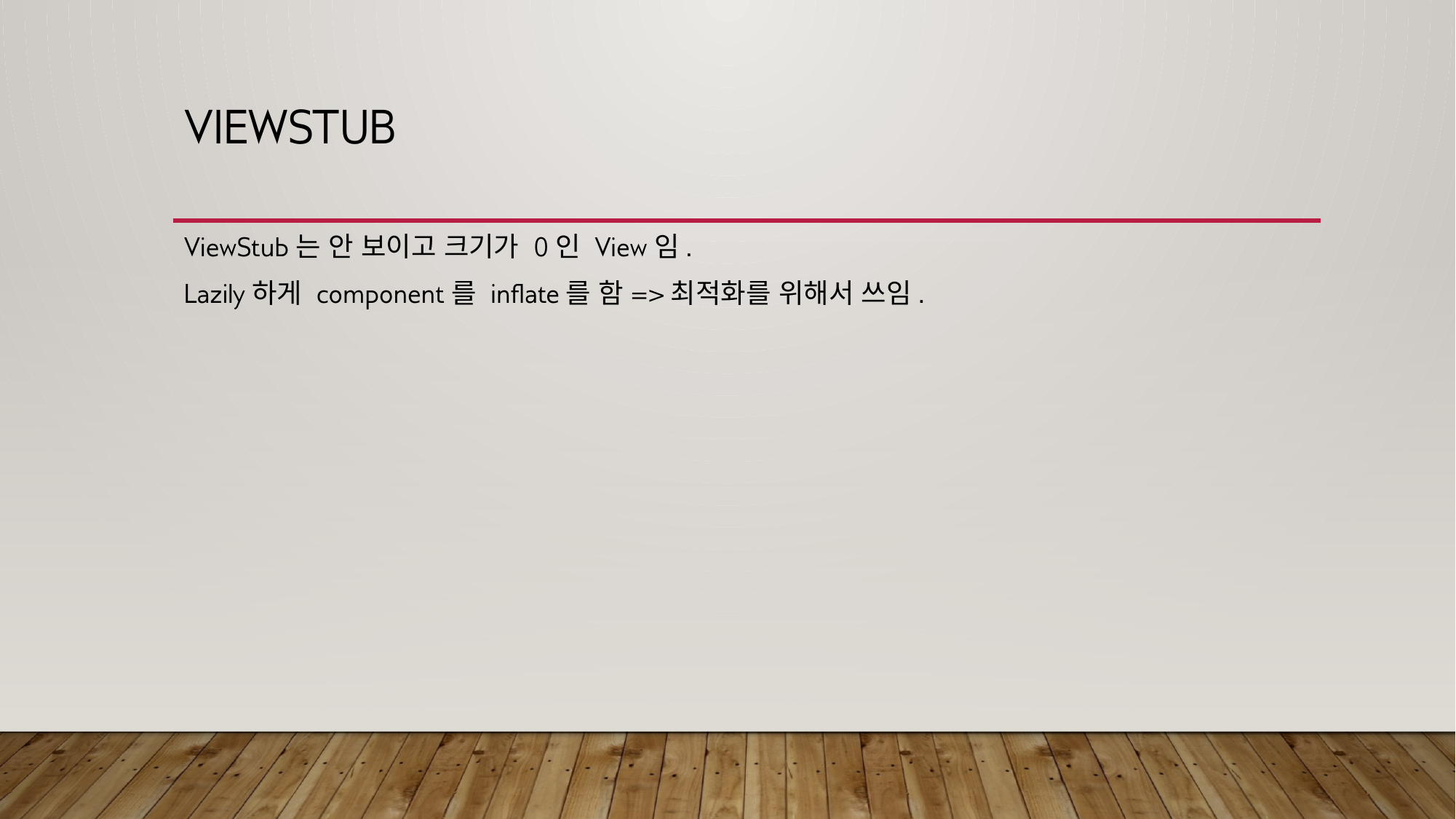

# ViewStub
ViewStub는 안 보이고 크기가 0인 View임.
Lazily하게 component를 inflate를 함=>최적화를 위해서 쓰임.